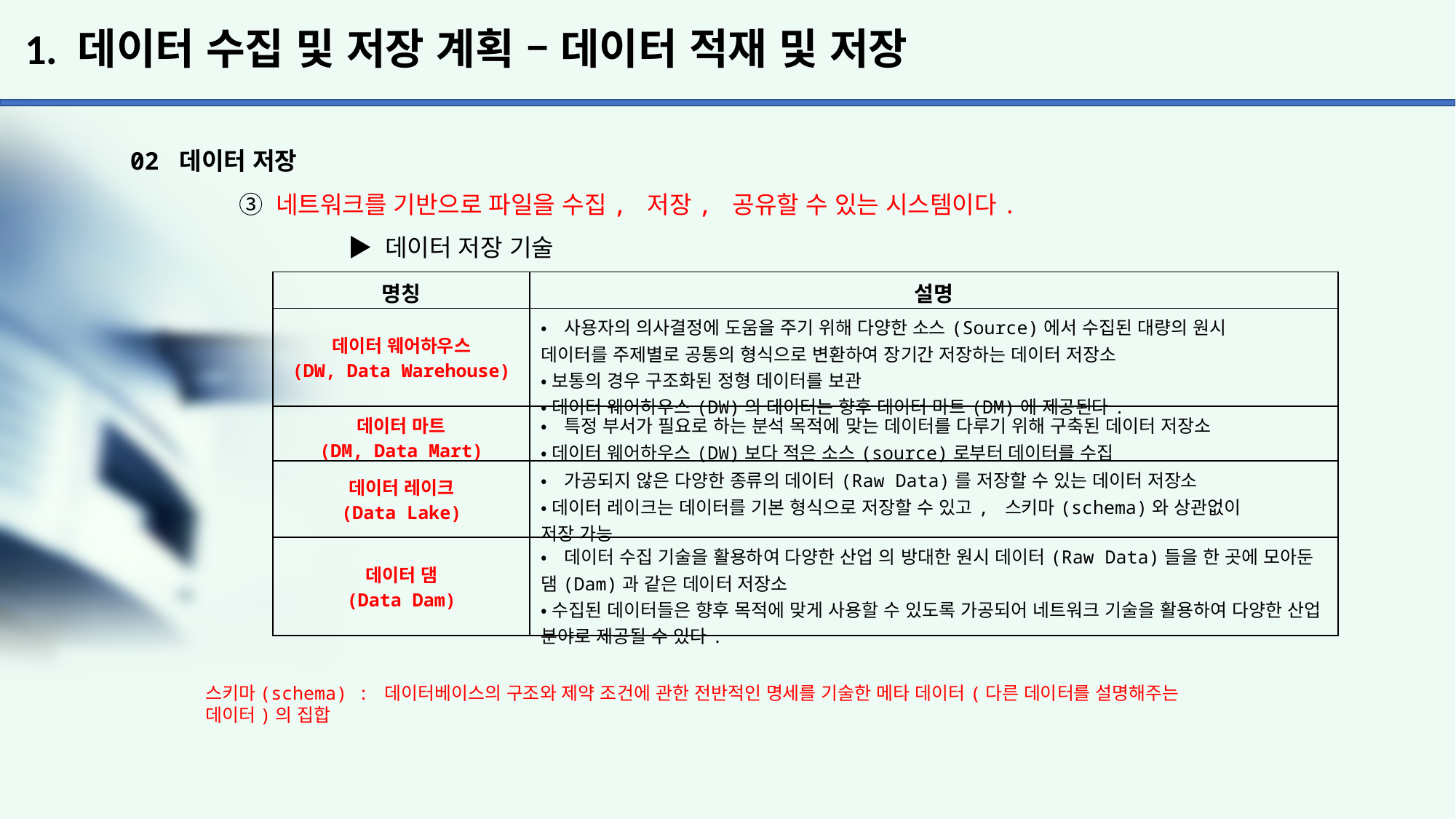

# 1. 데이터 수집 및 저장 계획 – 데이터 적재 및 저장
02 데이터 저장
	③ 네트워크를 기반으로 파일을 수집, 저장, 공유할 수 있는 시스템이다.
		▶ 데이터 저장 기술

| 명칭 | 설명 |
| --- | --- |
| 데이터 웨어하우스 (DW, Data Warehouse) | •사용자의 의사결정에 도움을 주기 위해 다양한 소스(Source)에서 수집된 대량의 원시 데이터를 주제별로 공통의 형식으로 변환하여 장기간 저장하는 데이터 저장소 •보통의 경우 구조화된 정형 데이터를 보관 •데이터 웨어하우스(DW)의 데이터는 향후 데이터 마트(DM)에 제공된다. |
| 데이터 마트 (DM, Data Mart) | •특정 부서가 필요로 하는 분석 목적에 맞는 데이터를 다루기 위해 구축된 데이터 저장소 •데이터 웨어하우스(DW)보다 적은 소스(source)로부터 데이터를 수집 |
| 데이터 레이크 (Data Lake) | •가공되지 않은 다양한 종류의 데이터(Raw Data)를 저장할 수 있는 데이터 저장소 •데이터 레이크는 데이터를 기본 형식으로 저장할 수 있고, 스키마(schema)와 상관없이 저장 가능 |
| 데이터 댐 (Data Dam) | •데이터 수집 기술을 활용하여 다양한 산업 의 방대한 원시 데이터(Raw Data)들을 한 곳에 모아둔 댐(Dam)과 같은 데이터 저장소 •수집된 데이터들은 향후 목적에 맞게 사용할 수 있도록 가공되어 네트워크 기술을 활용하여 다양한 산업 분야로 제공될 수 있다. |
스키마(schema) : 데이터베이스의 구조와 제약 조건에 관한 전반적인 명세를 기술한 메타 데이터(다른 데이터를 설명해주는
데이터)의 집합